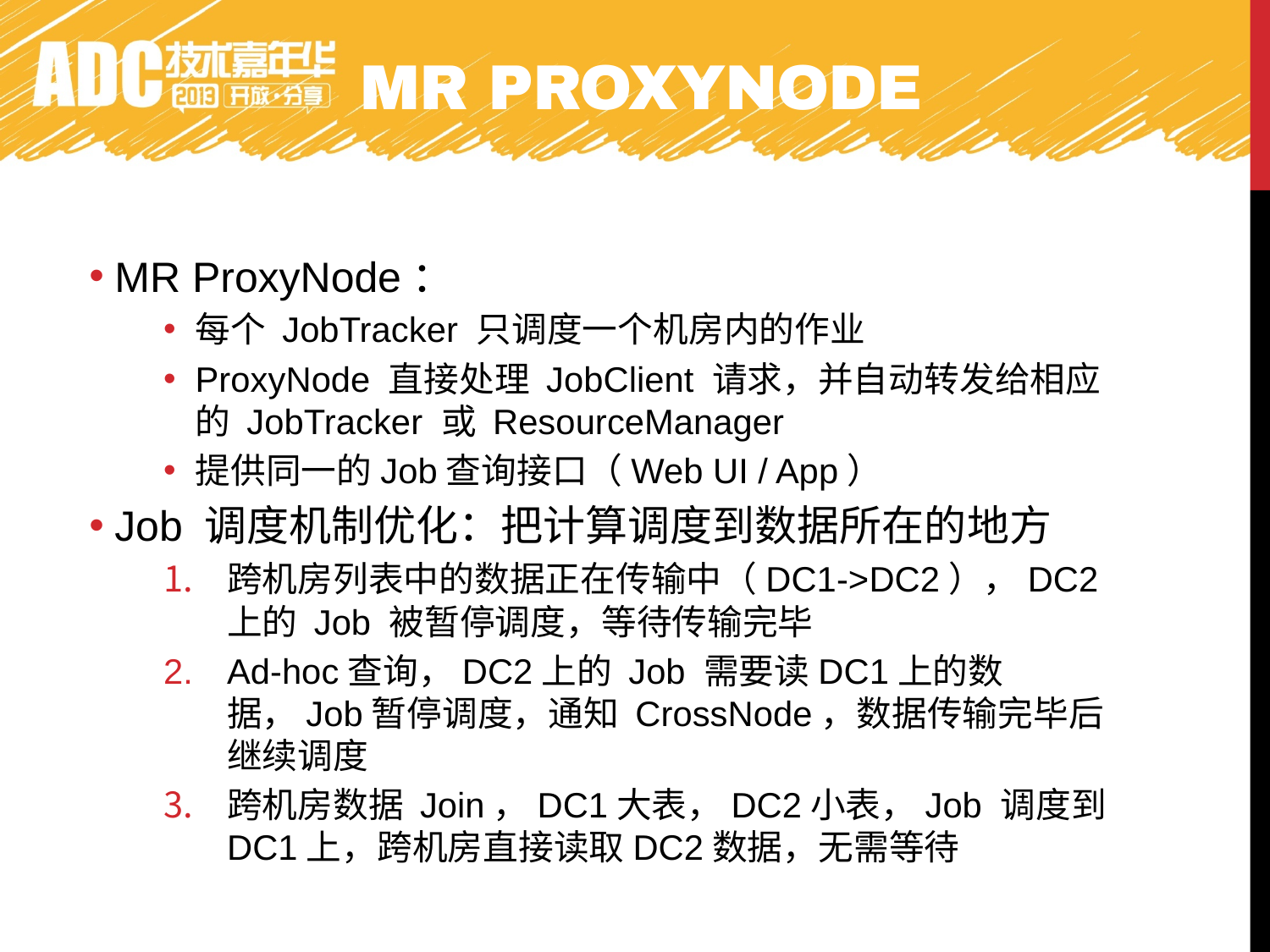

# MR ProxyNode
MR ProxyNode：
每个 JobTracker 只调度一个机房内的作业
ProxyNode 直接处理 JobClient 请求，并自动转发给相应的 JobTracker 或 ResourceManager
提供同一的Job查询接口（Web UI / App）
Job 调度机制优化：把计算调度到数据所在的地方
跨机房列表中的数据正在传输中（DC1->DC2），DC2上的 Job 被暂停调度，等待传输完毕
Ad-hoc查询，DC2上的 Job 需要读DC1上的数据，Job暂停调度，通知 CrossNode，数据传输完毕后继续调度
跨机房数据 Join，DC1大表，DC2小表，Job 调度到DC1上，跨机房直接读取DC2数据，无需等待